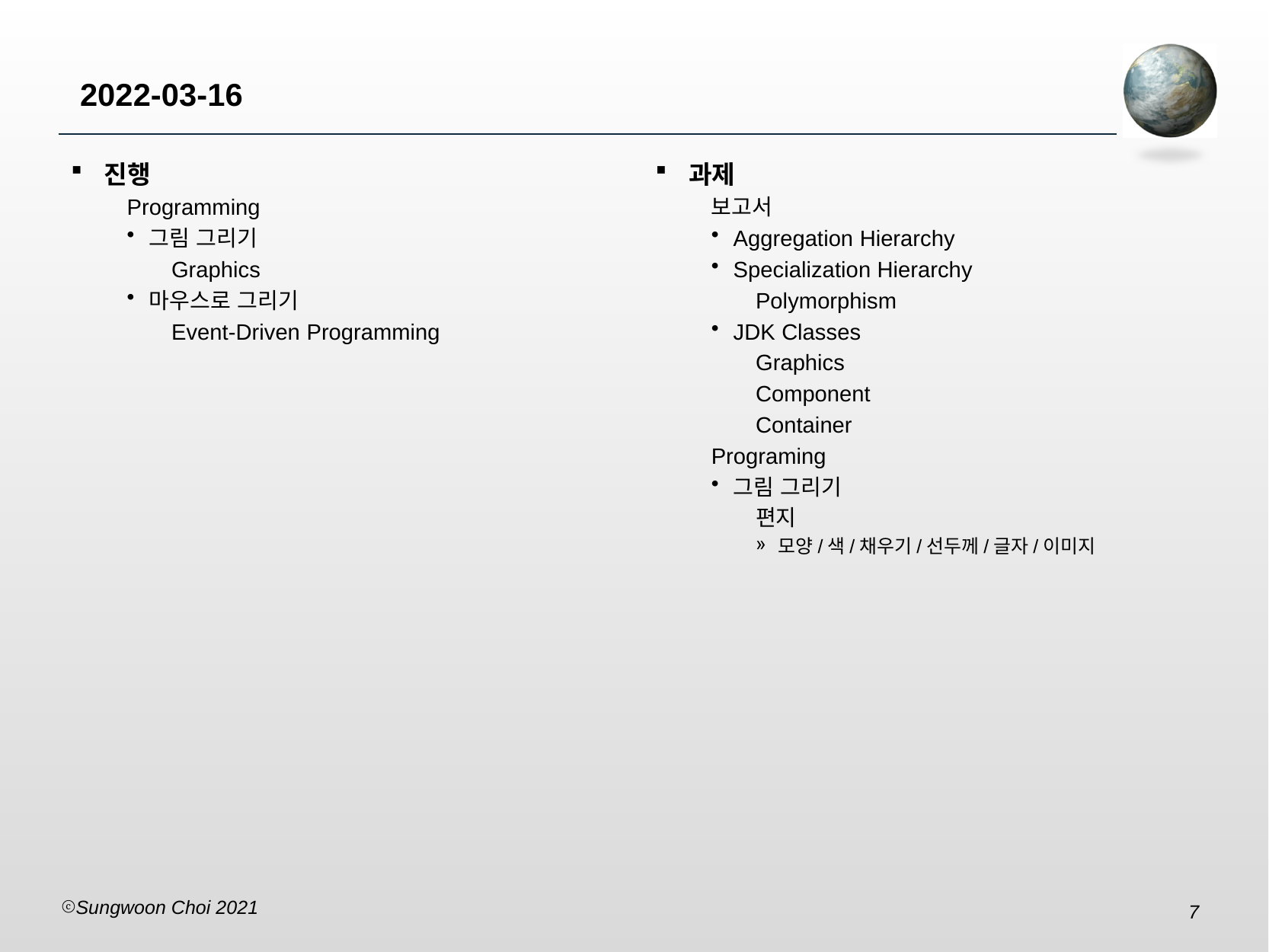

# 2022-03-16
진행
Programming
그림 그리기
Graphics
마우스로 그리기
Event-Driven Programming

과제
보고서
Aggregation Hierarchy
Specialization Hierarchy
Polymorphism
JDK Classes
Graphics
Component
Container
Programing
그림 그리기
편지
모양/색/채우기/선두께/글자/이미지

Sungwoon Choi 2021
7